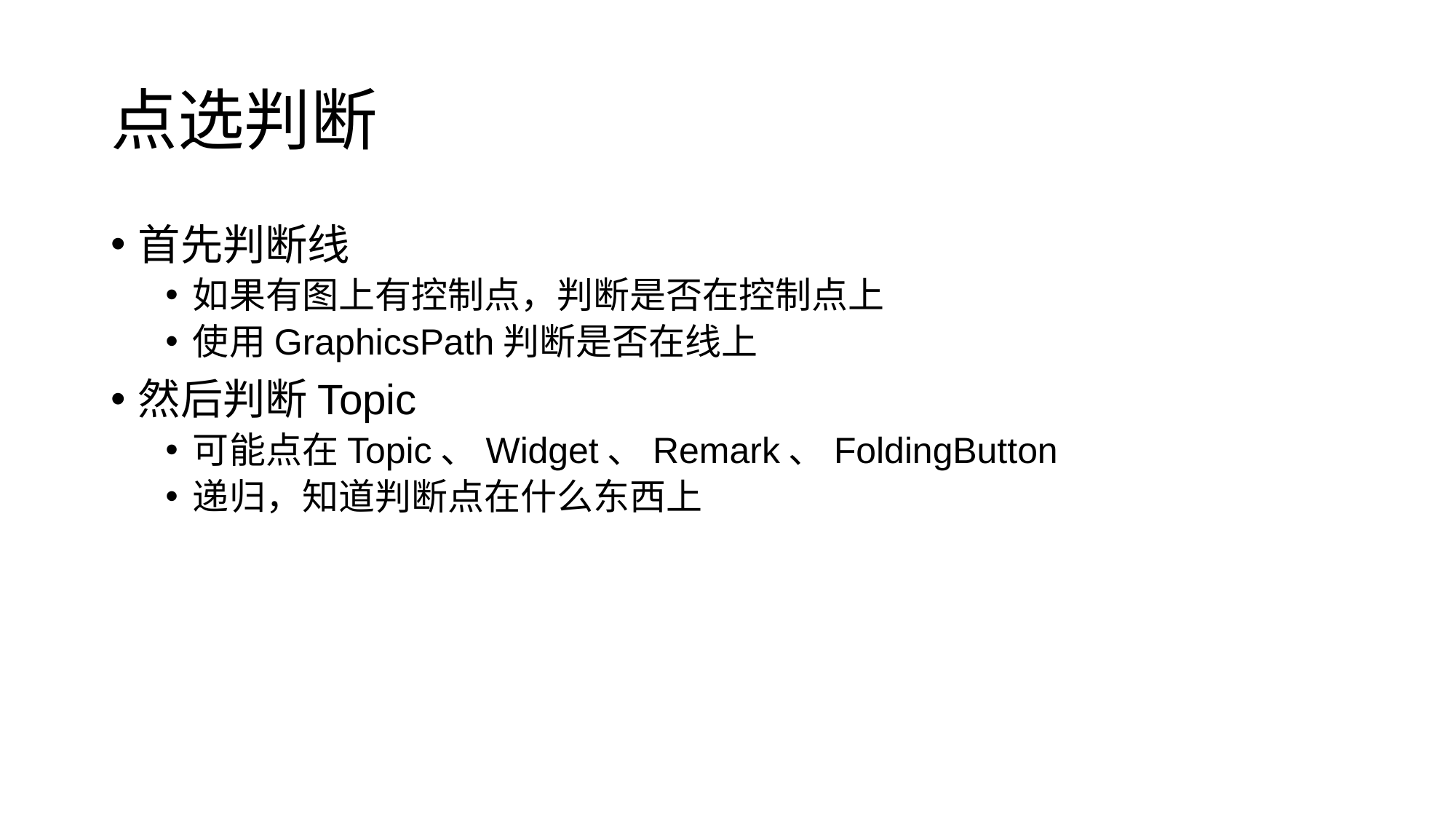

# 点选判断
首先判断线
如果有图上有控制点，判断是否在控制点上
使用GraphicsPath判断是否在线上
然后判断Topic
可能点在Topic、Widget、Remark、FoldingButton
递归，知道判断点在什么东西上